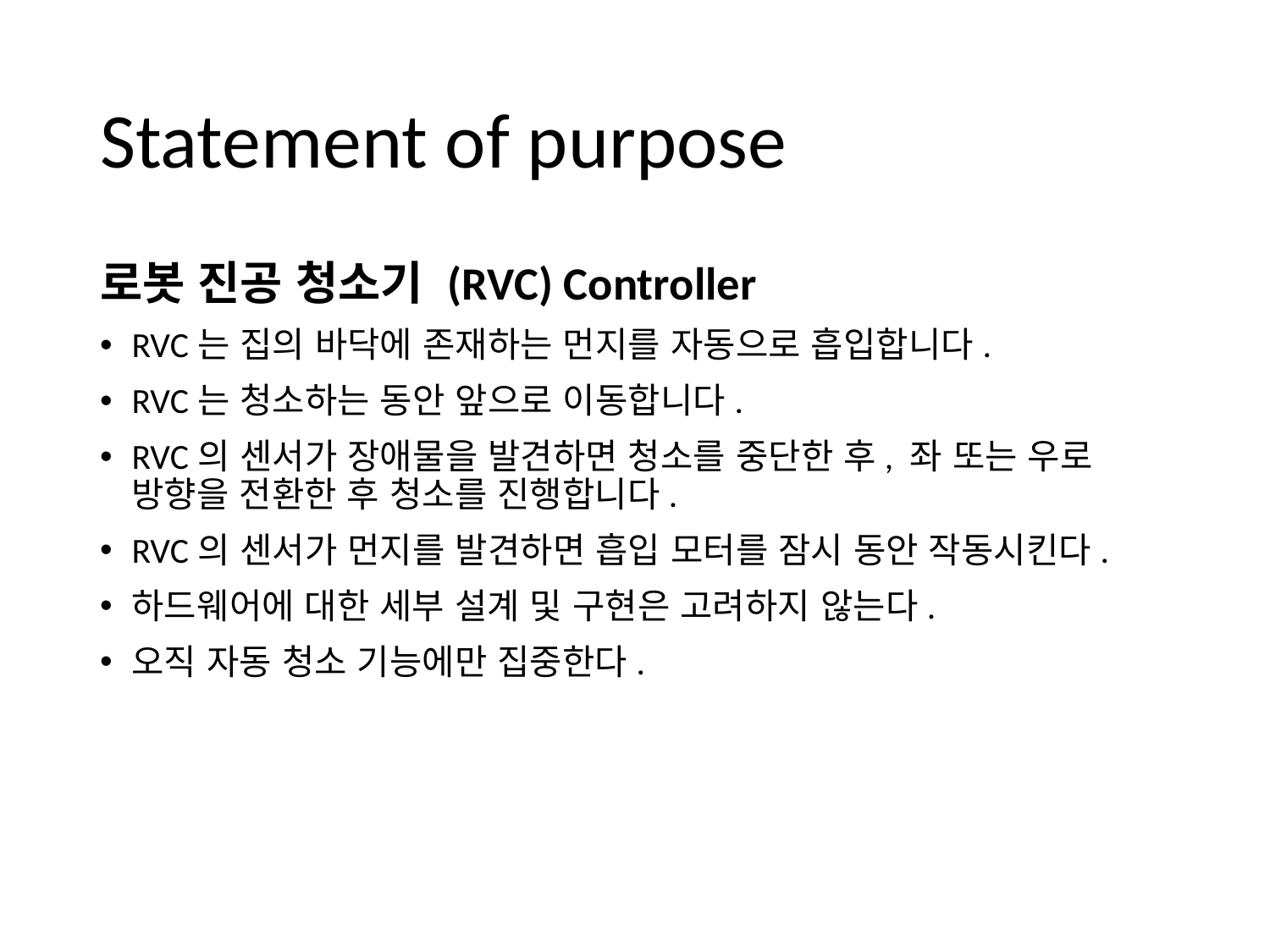

# Statement of purpose
로봇 진공 청소기 (RVC) Controller
RVC는 집의 바닥에 존재하는 먼지를 자동으로 흡입합니다.
RVC는 청소하는 동안 앞으로 이동합니다.
RVC의 센서가 장애물을 발견하면 청소를 중단한 후, 좌 또는 우로 방향을 전환한 후 청소를 진행합니다.
RVC의 센서가 먼지를 발견하면 흡입 모터를 잠시 동안 작동시킨다.
하드웨어에 대한 세부 설계 및 구현은 고려하지 않는다.
오직 자동 청소 기능에만 집중한다.